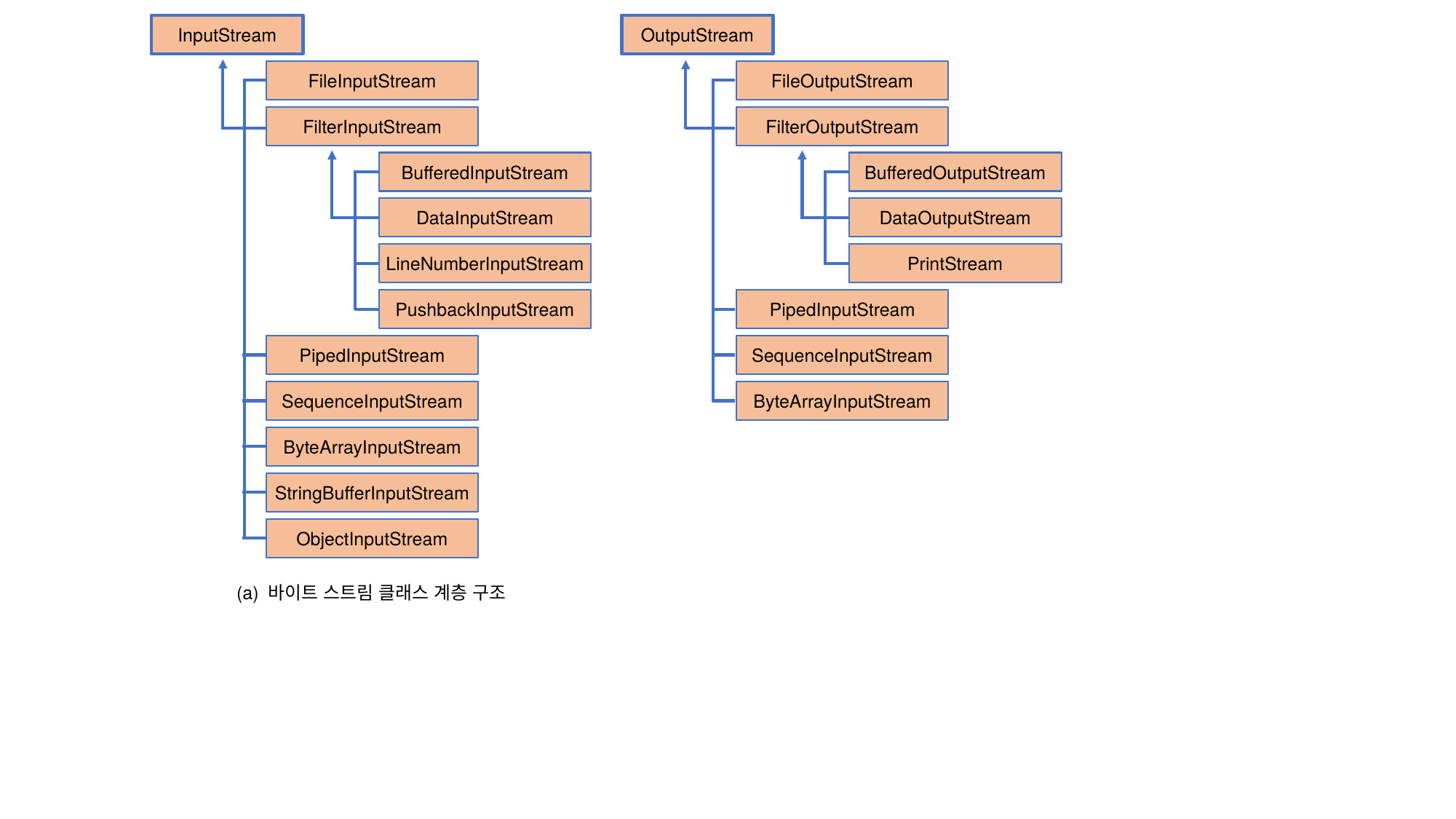

InputStream

FileInputStream

FilterInputStream

BufferedInputStream

DataInputStream

LineNumberInputStream

PushbackInputStream

PipedInputStream

SequenceInputStream

ByteArrayInputStream

StringBufferInputStream

ObjectInputStream

OutputStream

FileOutputStream

FilterOutputStream

BufferedOutputStream

DataOutputStream

PrintStream

PipedInputStream

SequenceInputStream

ByteArrayInputStream

(a) 바이트 스트림 클래스 계층 구조